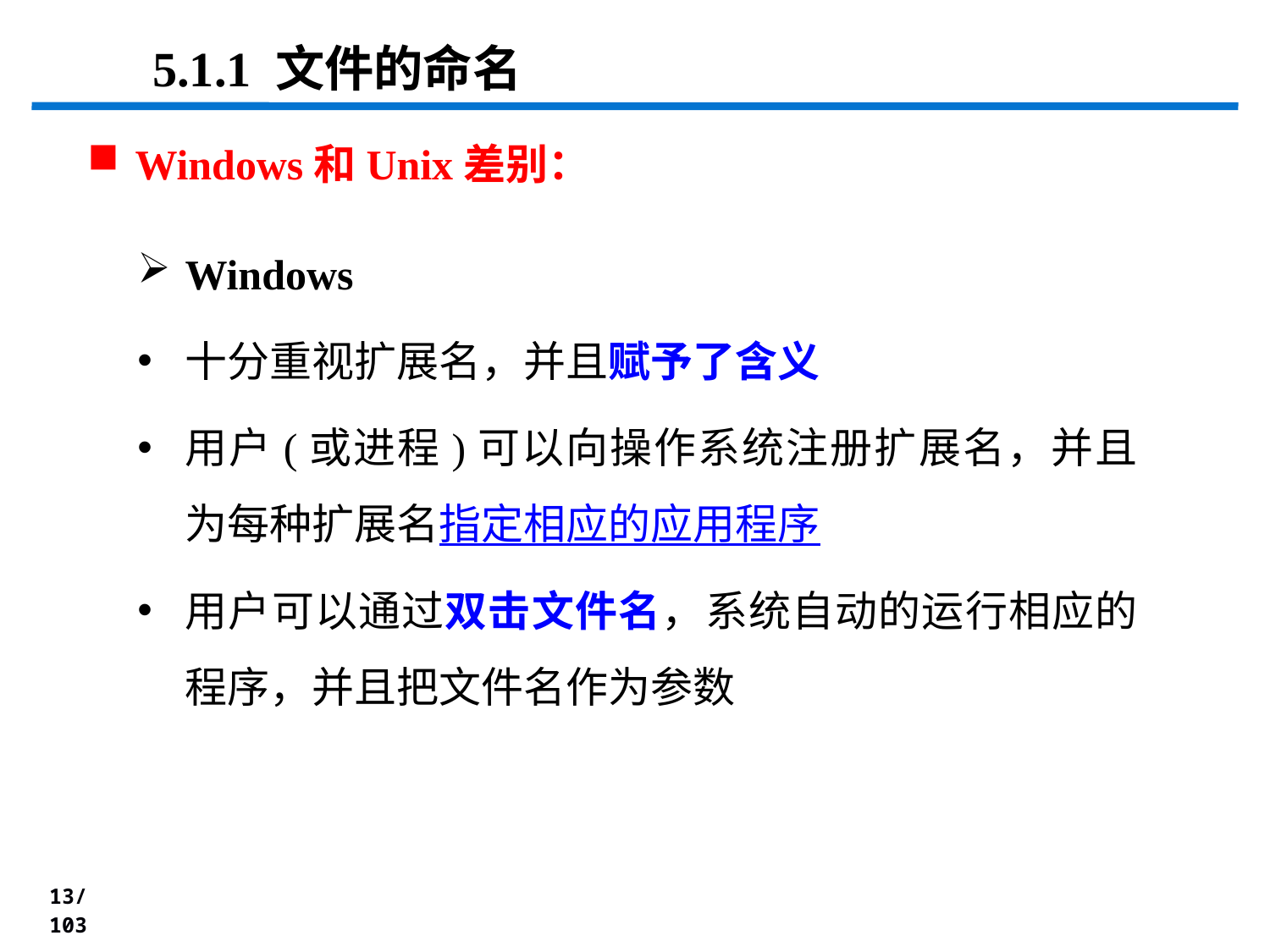

5.1.1 文件的命名
Windows和Unix差别：
Windows
十分重视扩展名，并且赋予了含义
用户(或进程)可以向操作系统注册扩展名，并且为每种扩展名指定相应的应用程序
用户可以通过双击文件名，系统自动的运行相应的程序，并且把文件名作为参数